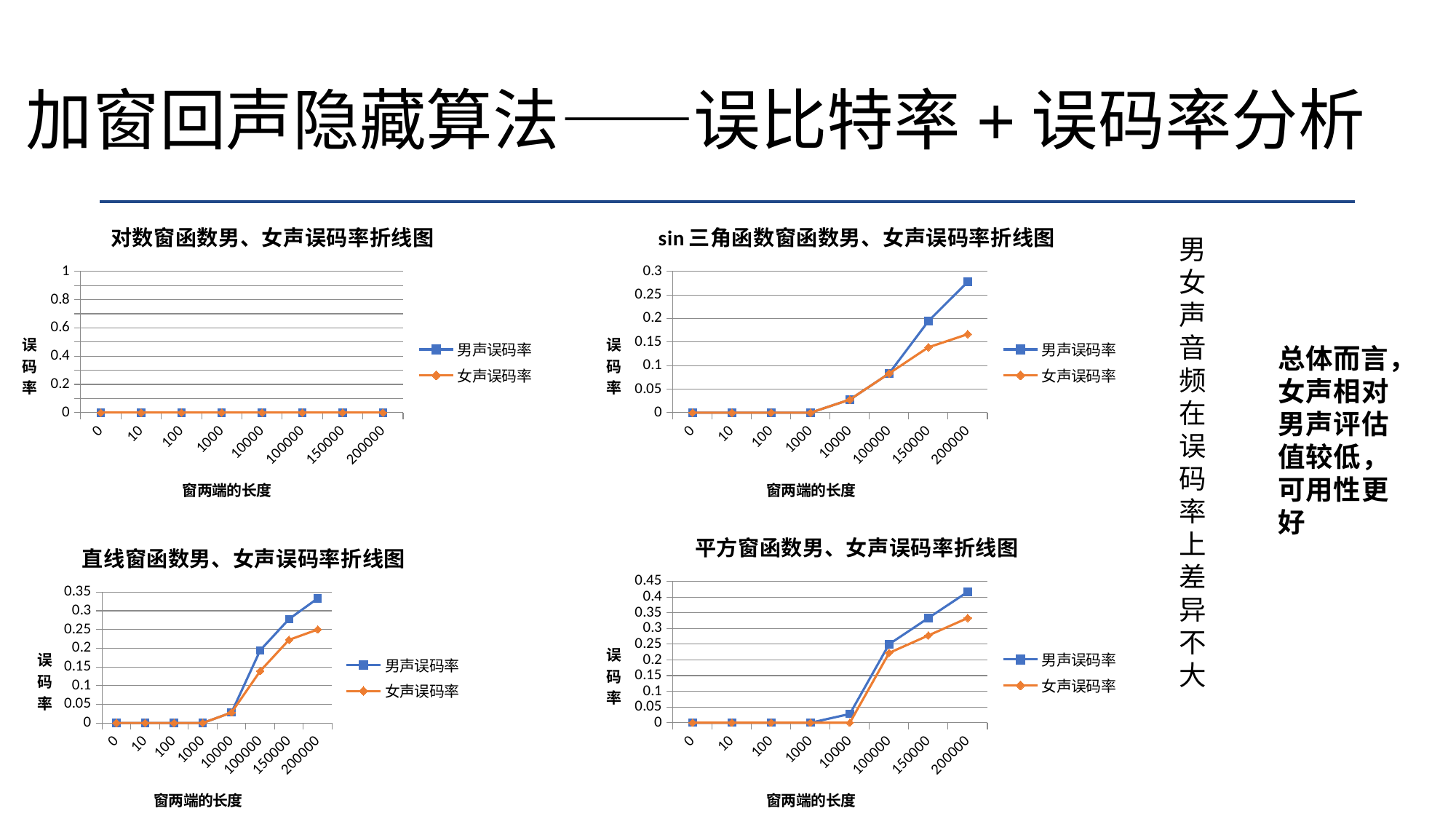

# 加窗回声隐藏算法——误比特率+误码率分析

### Chart: 对数窗函数男、女声误码率折线图

| Category | 男声误码率 | 女声误码率 |
|---|---|---|
| 0 | 0.0 | 0.0 |
| 10 | 0.0 | 0.0 |
| 100 | 0.0 | 0.0 |
| 1000 | 0.0 | 0.0 |
| 10000 | 0.0 | 0.0 |
| 100000 | 0.0 | 0.0 |
| 150000 | 0.0 | 0.0 |
| 200000 | 0.0 | 0.0 |

### Chart: sin三角函数窗函数男、女声误码率折线图

| Category | 男声误码率 | 女声误码率 |
|---|---|---|
| 0 | 0.0 | 0.0 |
| 10 | 0.0 | 0.0 |
| 100 | 0.0 | 0.0 |
| 1000 | 0.0 | 0.0 |
| 10000 | 0.027778 | 0.027778 |
| 100000 | 0.083333 | 0.083333 |
| 150000 | 0.194444 | 0.138889 |
| 200000 | 0.277778 | 0.166667 |
男女声音频在误码率上差异不大
总体而言，女声相对男声评估值较低，可用性更好

### Chart: 平方窗函数男、女声误码率折线图

| Category | 男声误码率 | 女声误码率 |
|---|---|---|
| 0 | 0.0 | 0.0 |
| 10 | 0.0 | 0.0 |
| 100 | 0.0 | 0.0 |
| 1000 | 0.0 | 0.0 |
| 10000 | 0.027778 | 0.0 |
| 100000 | 0.25 | 0.222222 |
| 150000 | 0.333333 | 0.277778 |
| 200000 | 0.416667 | 0.333333 |

### Chart: 直线窗函数男、女声误码率折线图

| Category | 男声误码率 | 女声误码率 |
|---|---|---|
| 0 | 0.0 | 0.0 |
| 10 | 0.0 | 0.0 |
| 100 | 0.0 | 0.0 |
| 1000 | 0.0 | 0.0 |
| 10000 | 0.027778 | 0.027778 |
| 100000 | 0.194444 | 0.138889 |
| 150000 | 0.277778 | 0.222222 |
| 200000 | 0.333333 | 0.25 |